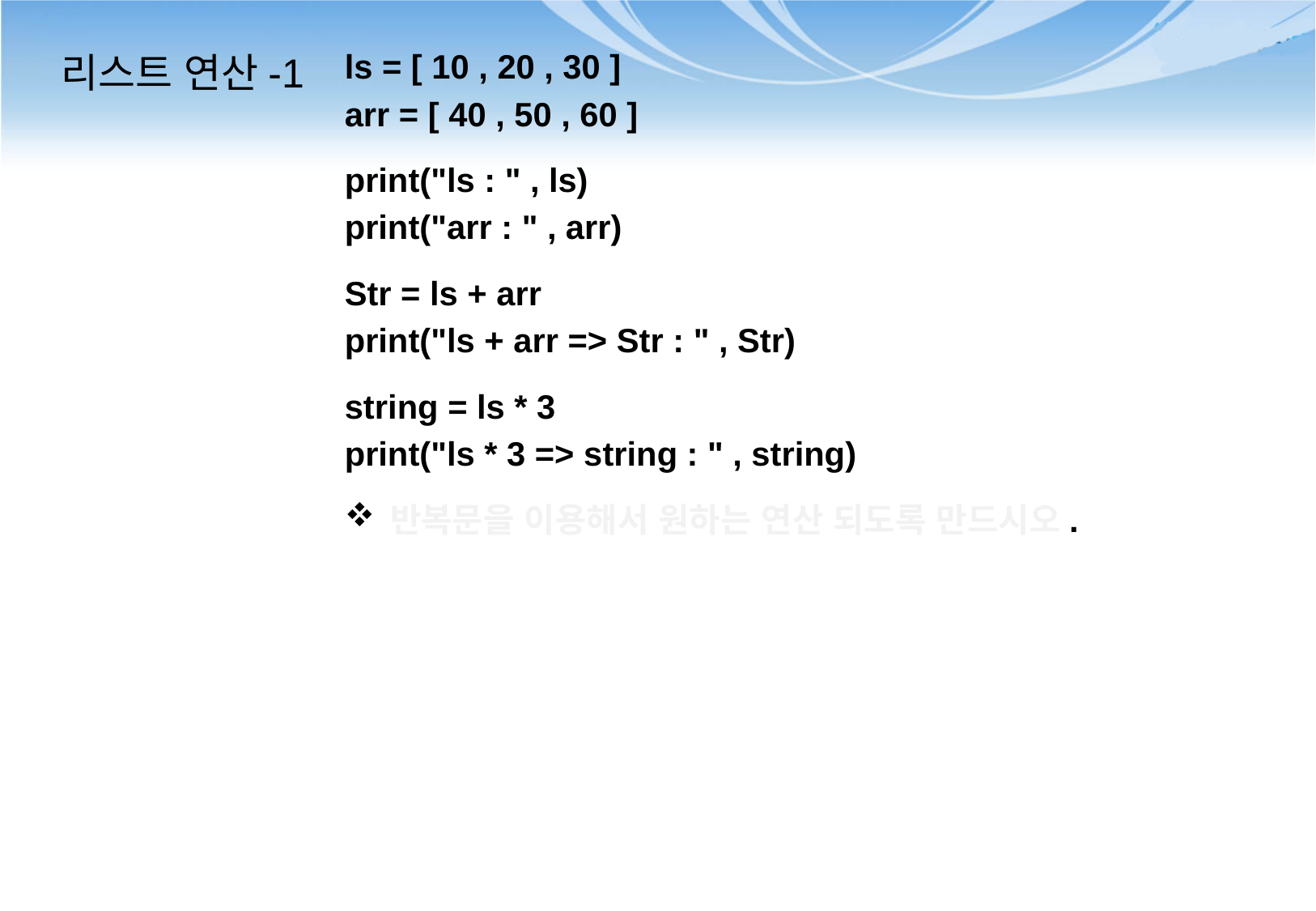

# 리스트 연산-1
ls = [ 10 , 20 , 30 ]
arr = [ 40 , 50 , 60 ]

print("ls : " , ls)
print("arr : " , arr)

Str = ls + arr
print("ls + arr => Str : " , Str)

string = ls * 3
print("ls * 3 => string : " , string)

반복문을 이용해서 원하는 연산 되도록 만드시오.